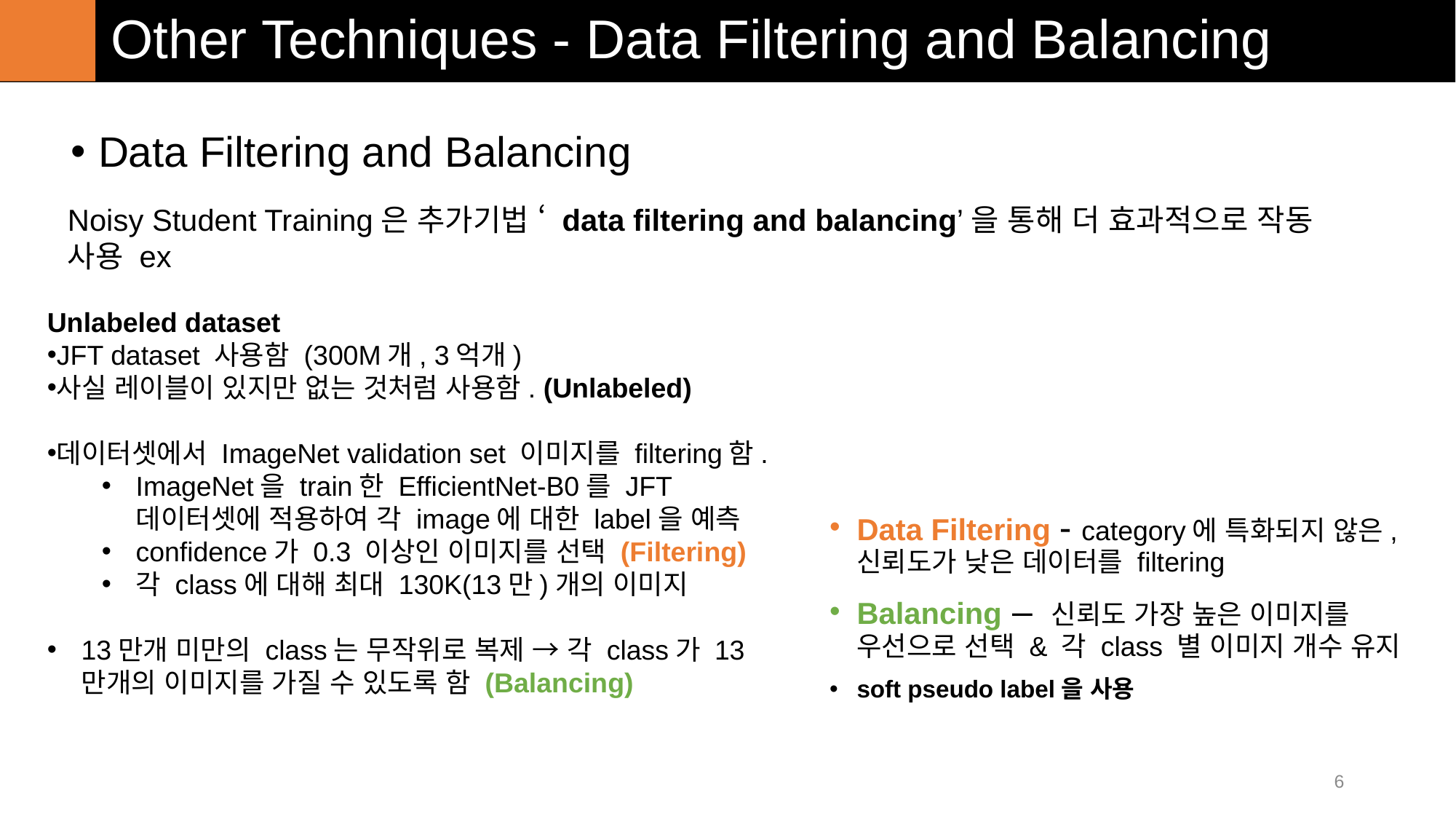

# Other Techniques - Data Filtering and Balancing
Data Filtering and Balancing
Noisy Student Training은 추가기법 ‘ data filtering and balancing’을 통해 더 효과적으로 작동
사용 ex
Unlabeled dataset
JFT dataset 사용함 (300M개, 3억개)
사실 레이블이 있지만 없는 것처럼 사용함. (Unlabeled)

데이터셋에서 ImageNet validation set 이미지를 filtering함.
ImageNet을 train한 EfficientNet-B0를 JFT 데이터셋에 적용하여 각 image에 대한 label을 예측
confidence가 0.3 이상인 이미지를 선택 (Filtering)
각 class에 대해 최대 130K(13만)개의 이미지

13만개 미만의 class는 무작위로 복제 → 각 class가 13만개의 이미지를 가질 수 있도록 함 (Balancing)
Data Filtering - category에 특화되지 않은, 신뢰도가 낮은 데이터를 filtering
Balancing – 신뢰도 가장 높은 이미지를 우선으로 선택 & 각 class 별 이미지 개수 유지
soft pseudo label을 사용
6